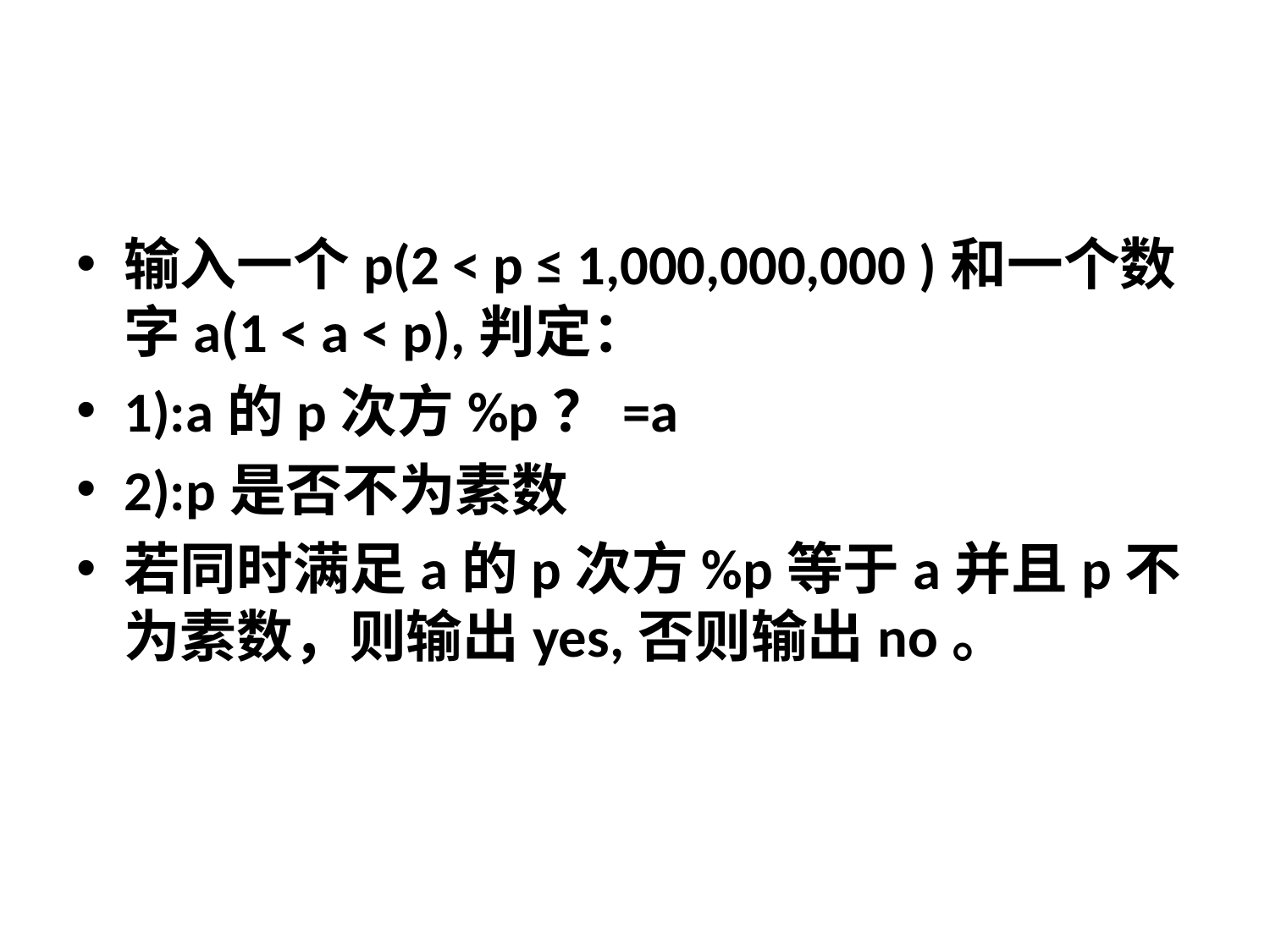

#
输入一个p(2 < p ≤ 1,000,000,000 )和一个数字a(1 < a < p),判定：
1):a的p次方%p？=a
2):p是否不为素数
若同时满足a的p次方%p等于a并且p不为素数，则输出yes,否则输出no。